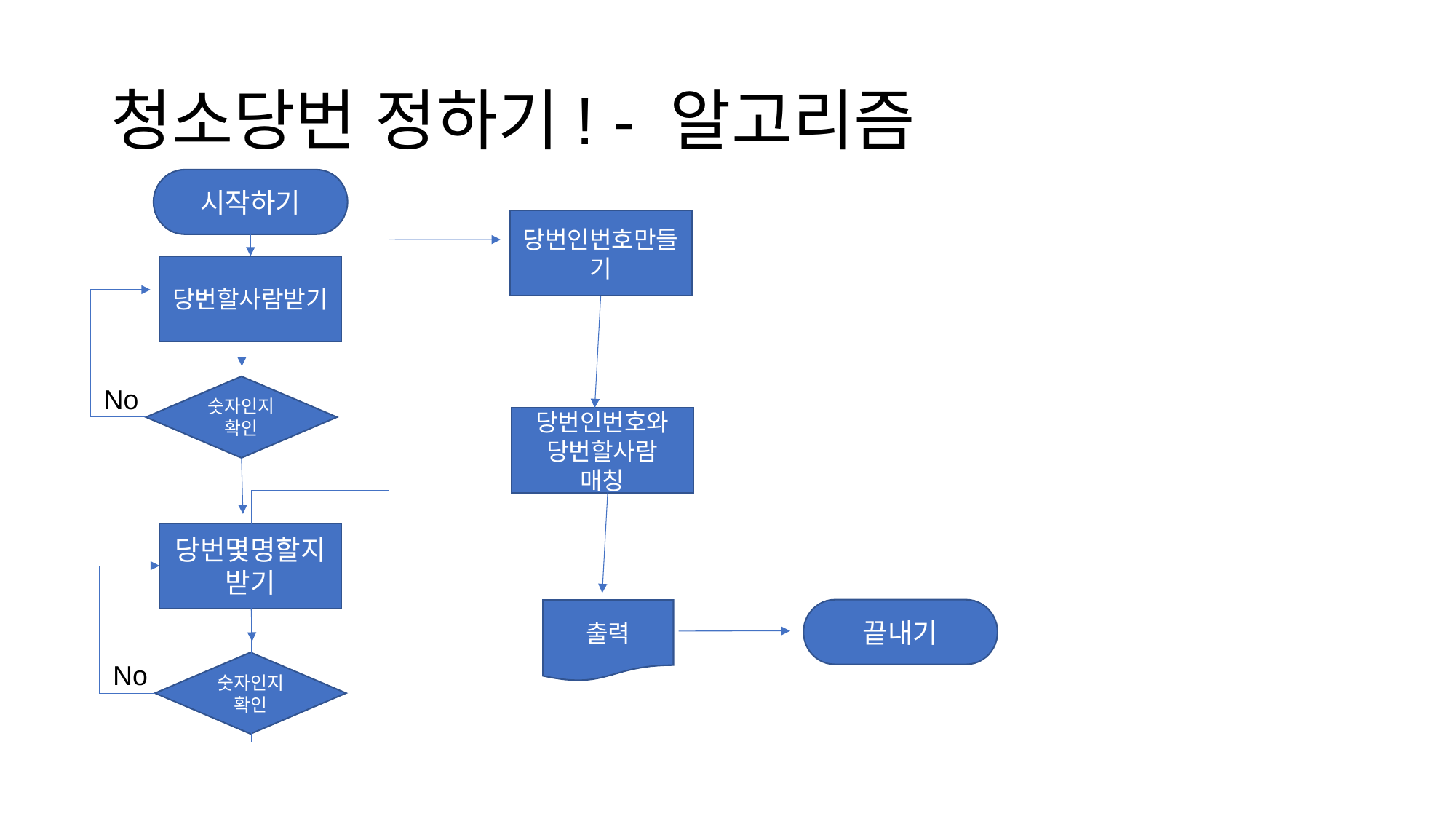

# 청소당번 정하기! - 알고리즘
시작하기
당번인번호만들기
당번할사람받기
숫자인지확인
No
당번인번호와 당번할사람 매칭
당번몇명할지받기
끝내기
출력
숫자인지확인
No